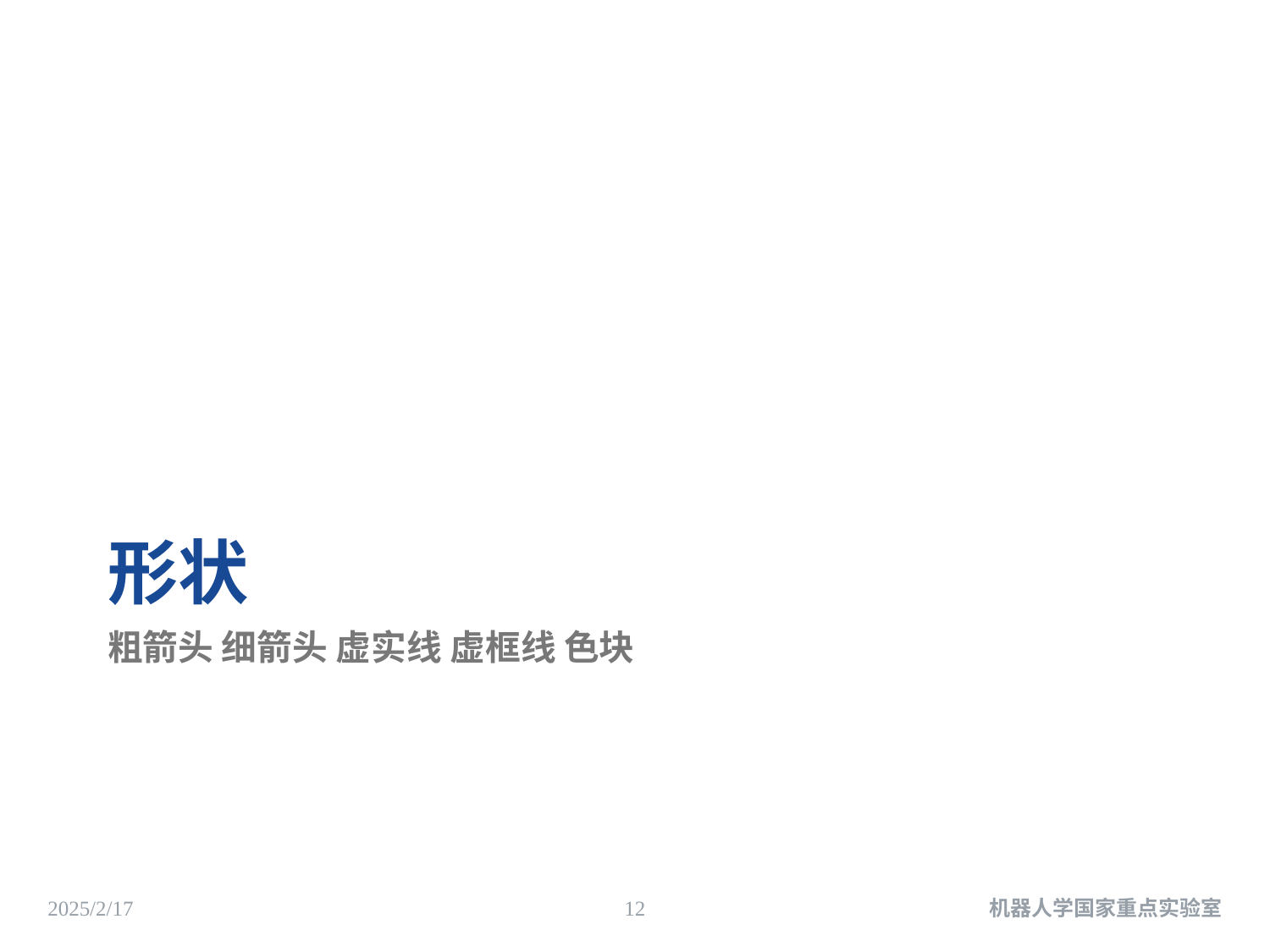

# 形状
粗箭头 细箭头 虚实线 虚框线 色块
2025/2/17
12
机器人学国家重点实验室